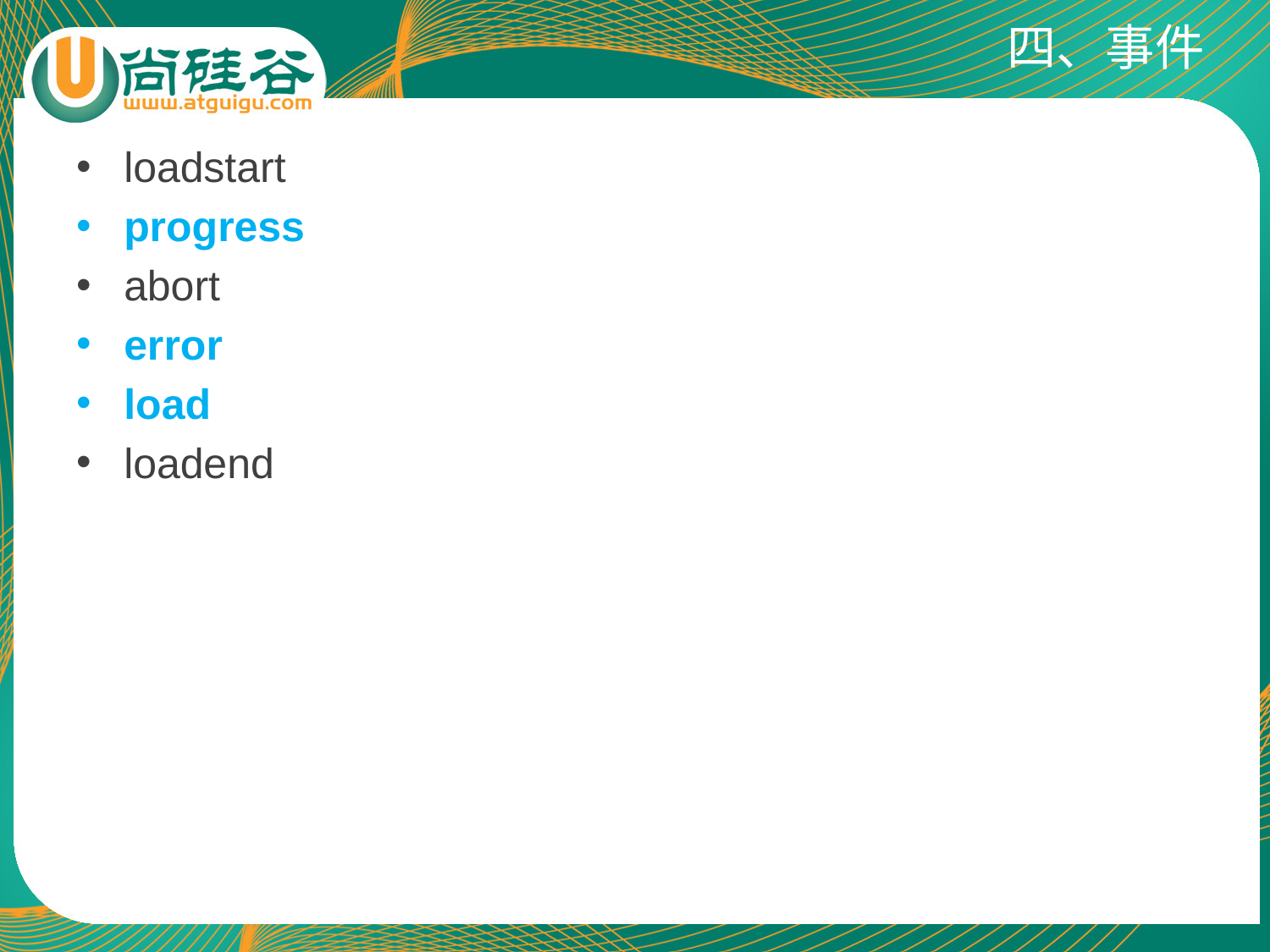

# 四、事件
loadstart
progress
abort
error
load
loadend